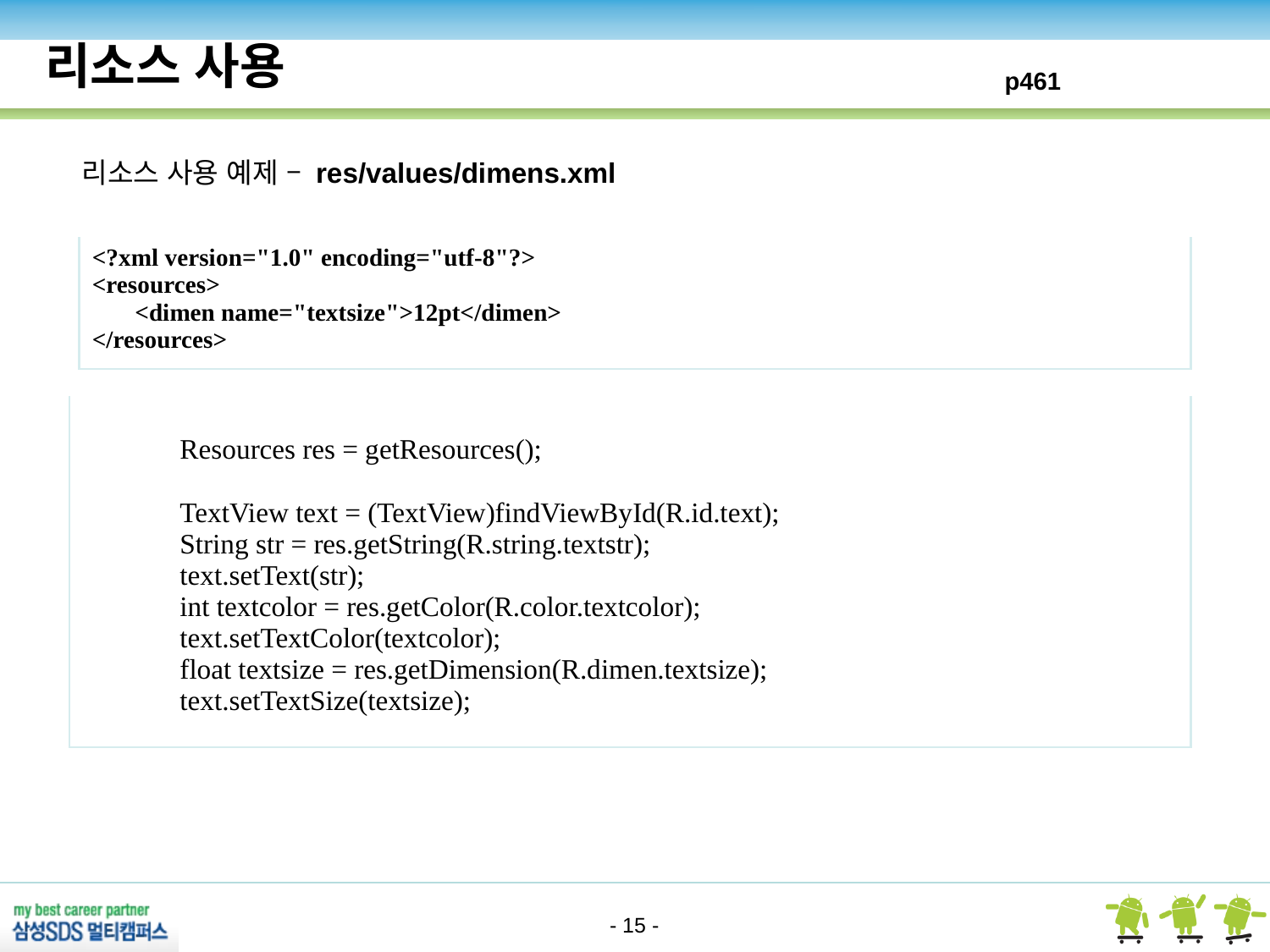

리소스 사용
p461
리소스 사용 예제 – res/values/dimens.xml
| <?xml version="1.0" encoding="utf-8"?> <resources> <dimen name="textsize">12pt</dimen> </resources> |
| --- |
| Resources res = getResources(); TextView text = (TextView)findViewById(R.id.text); String str = res.getString(R.string.textstr); text.setText(str); int textcolor = res.getColor(R.color.textcolor); text.setTextColor(textcolor); float textsize = res.getDimension(R.dimen.textsize); text.setTextSize(textsize); |
| --- |
- 15 -